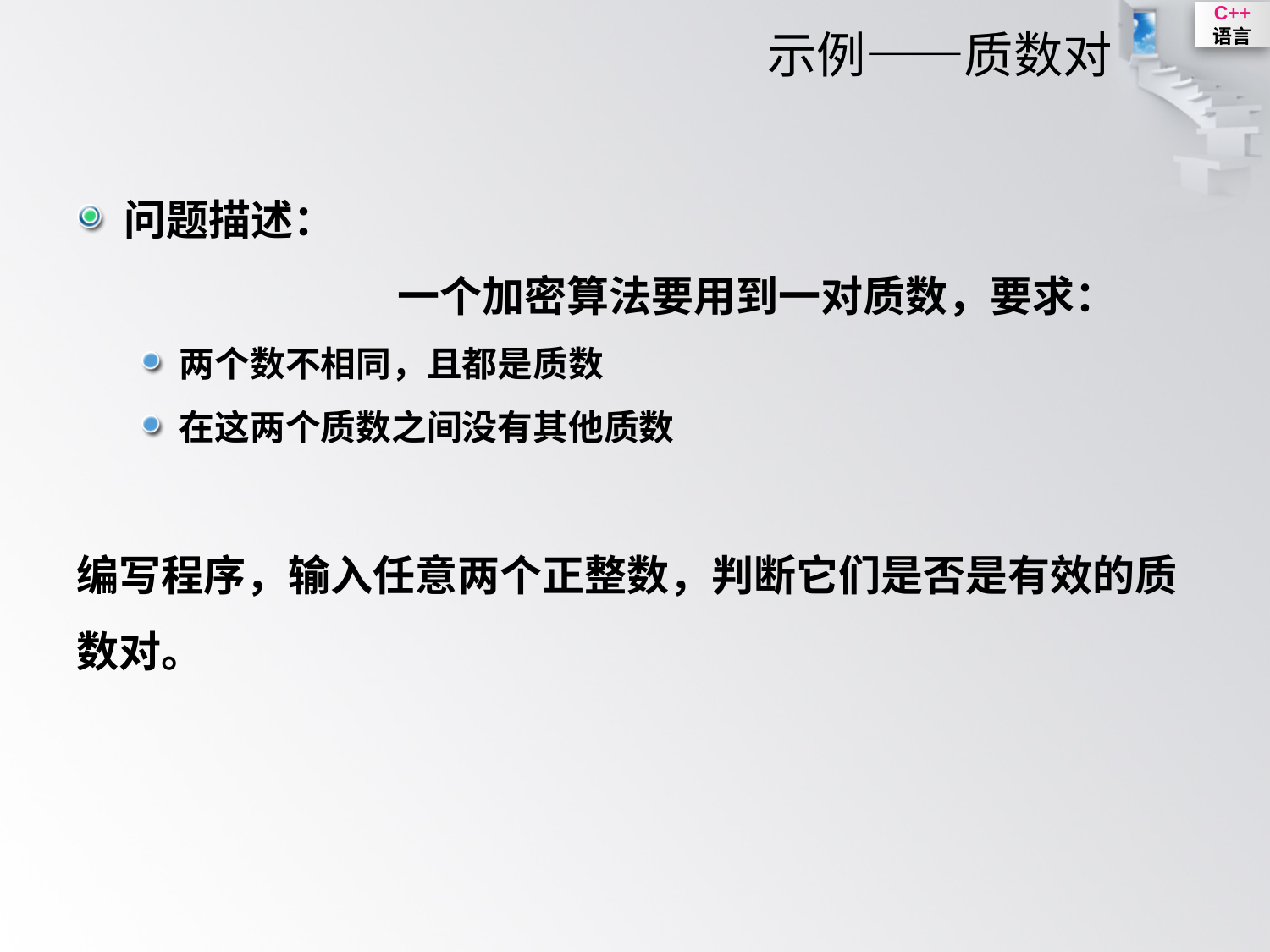

# 示例——质数对
问题描述：
		      一个加密算法要用到一对质数，要求：
两个数不相同，且都是质数
在这两个质数之间没有其他质数

编写程序，输入任意两个正整数，判断它们是否是有效的质数对。